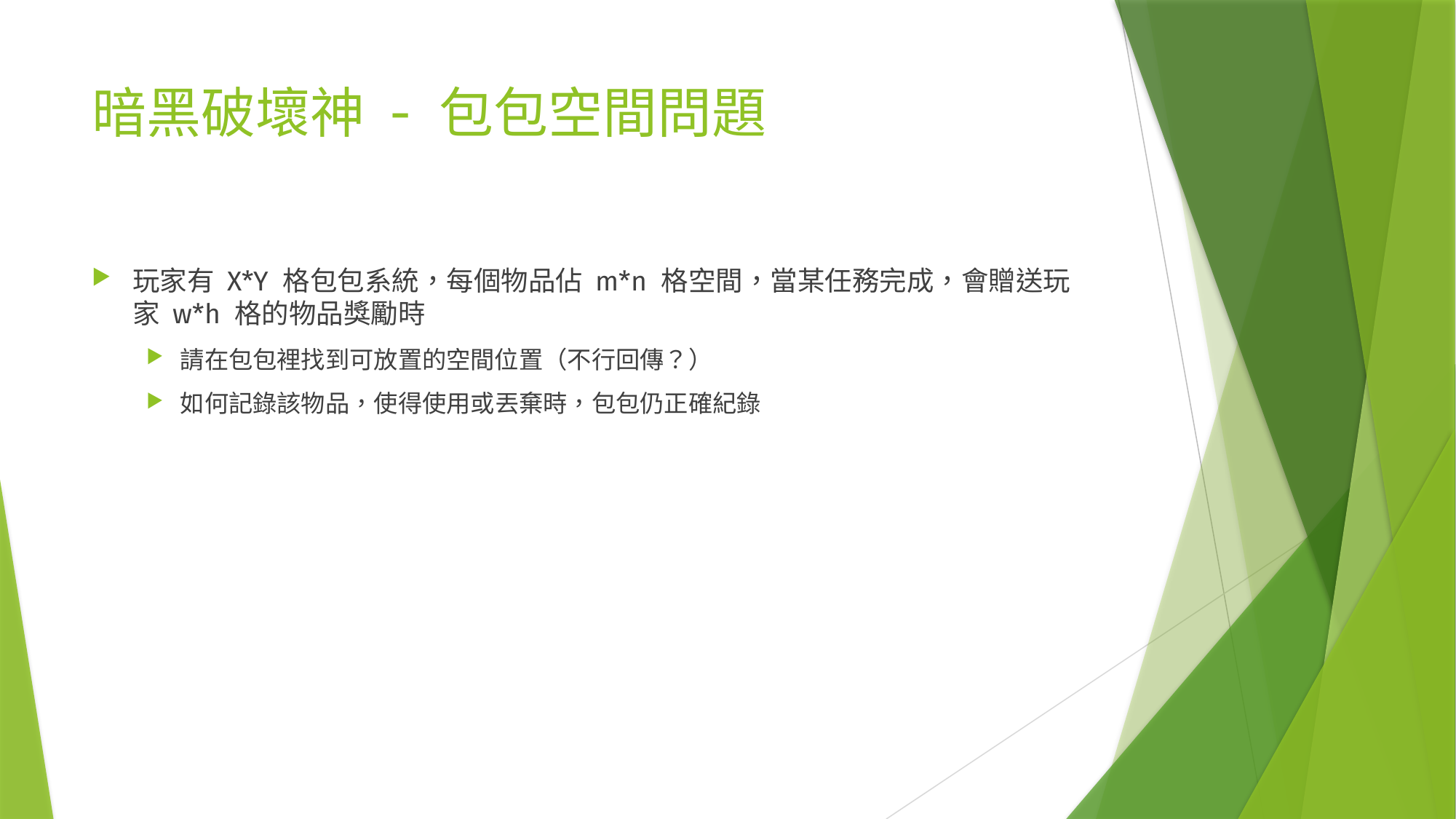

# 暗黑破壞神 - 包包空間問題
玩家有 X*Y 格包包系統，每個物品佔 m*n 格空間，當某任務完成，會贈送玩家 w*h 格的物品獎勵時
請在包包裡找到可放置的空間位置（不行回傳？）
如何記錄該物品，使得使用或丟棄時，包包仍正確紀錄